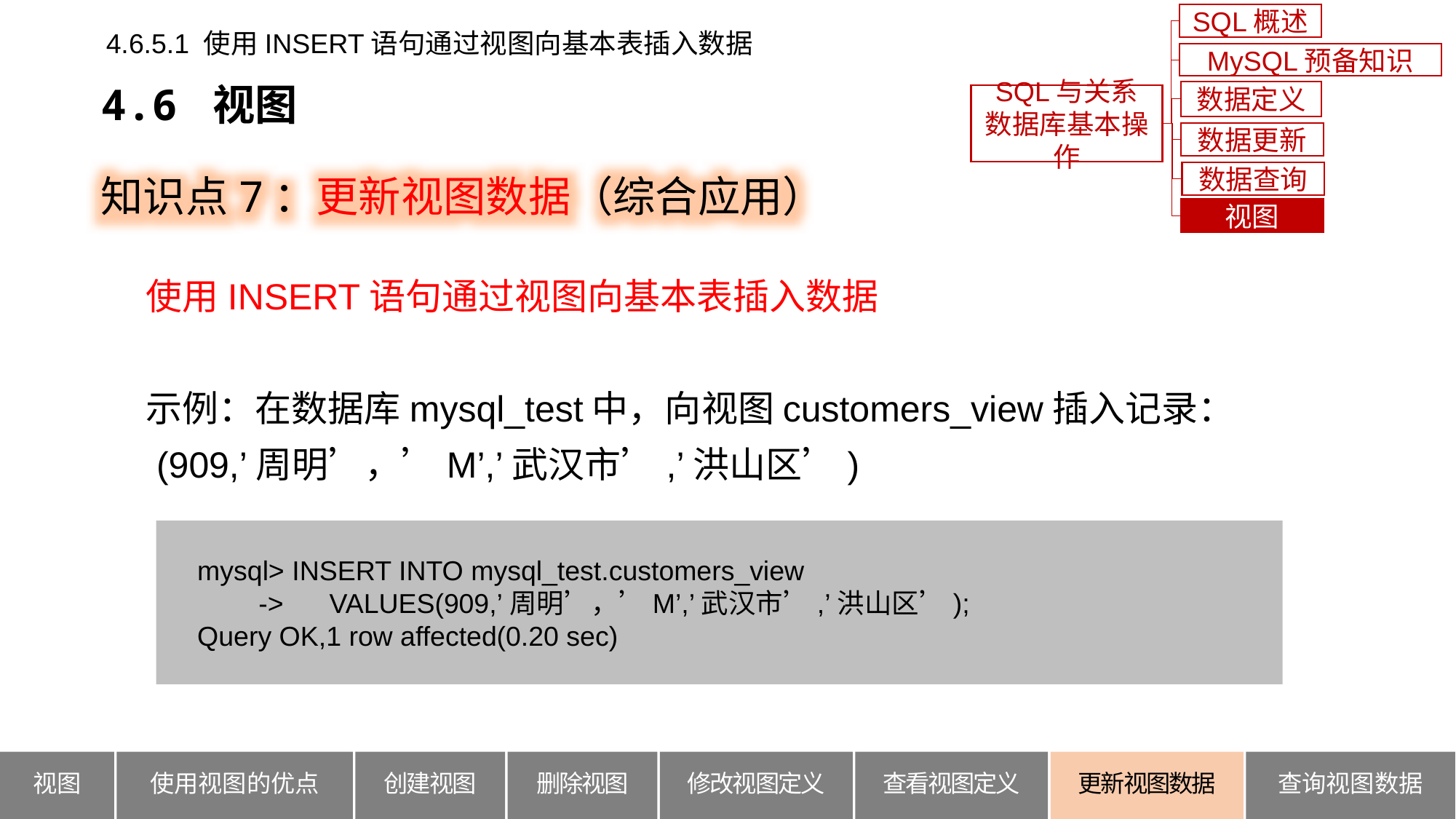

SQL概述
4.6.5.1 使用INSERT语句通过视图向基本表插入数据
MySQL预备知识
4.6 视图
数据定义
SQL与关系数据库基本操作
数据更新
知识点7：更新视图数据（综合应用）
数据查询
视图
使用INSERT语句通过视图向基本表插入数据

示例：在数据库mysql_test中，向视图customers_view插入记录：
 (909,’周明’，’M’,’武汉市’,’洪山区’)
    mysql> INSERT INTO mysql_test.customers_view
            ->      VALUES(909,’周明’，’M’,’武汉市’,’洪山区’);
    Query OK,1 row affected(0.20 sec)
使用视图的优点
查询视图数据
视图
创建视图
删除视图
修改视图定义
查看视图定义
更新视图数据